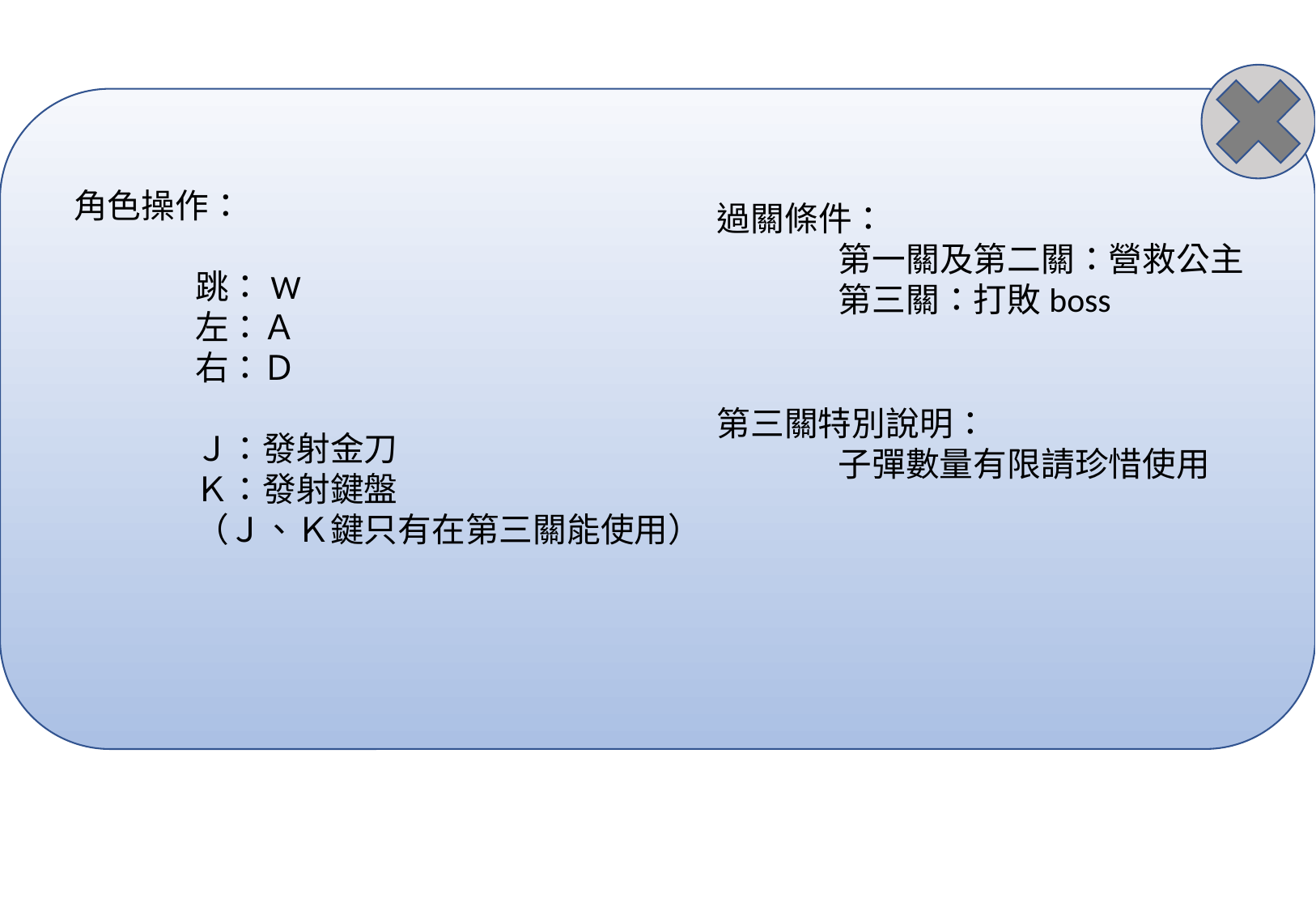

角色操作：

	跳：W
	左：Ａ
	右：Ｄ

	Ｊ：發射金刀
	Ｋ：發射鍵盤
	（Ｊ、Ｋ鍵只有在第三關能使用）

過關條件：
	第一關及第二關：營救公主
	第三關：打敗boss

第三關特別說明：
	子彈數量有限請珍惜使用